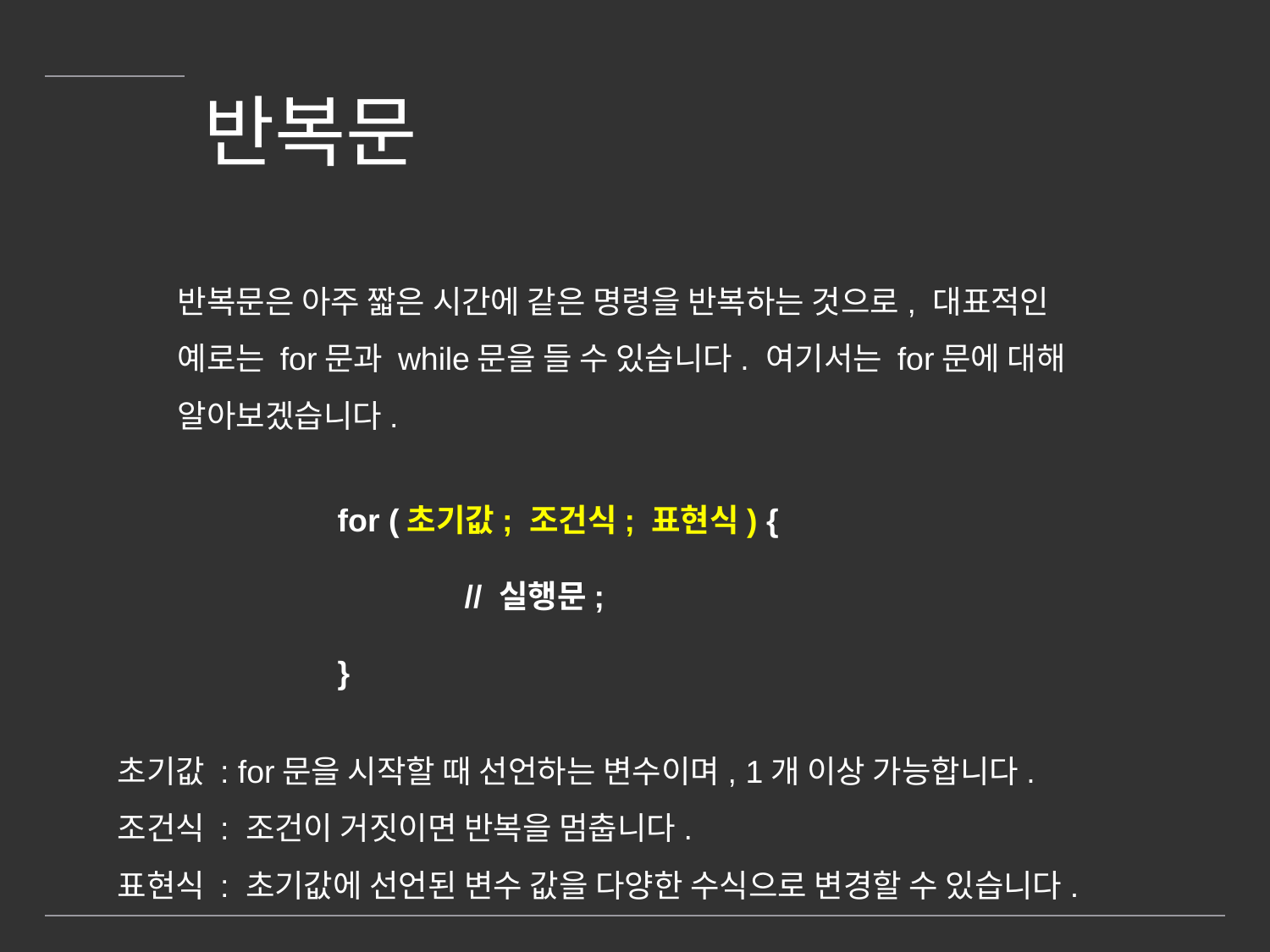

# 반복문
반복문은 아주 짧은 시간에 같은 명령을 반복하는 것으로, 대표적인 예로는 for문과 while문을 들 수 있습니다. 여기서는 for문에 대해 알아보겠습니다.
for (초기값; 조건식; 표현식) {
	// 실행문;
}
초기값 : for문을 시작할 때 선언하는 변수이며, 1개 이상 가능합니다.
조건식 : 조건이 거짓이면 반복을 멈춥니다.
표현식 : 초기값에 선언된 변수 값을 다양한 수식으로 변경할 수 있습니다.